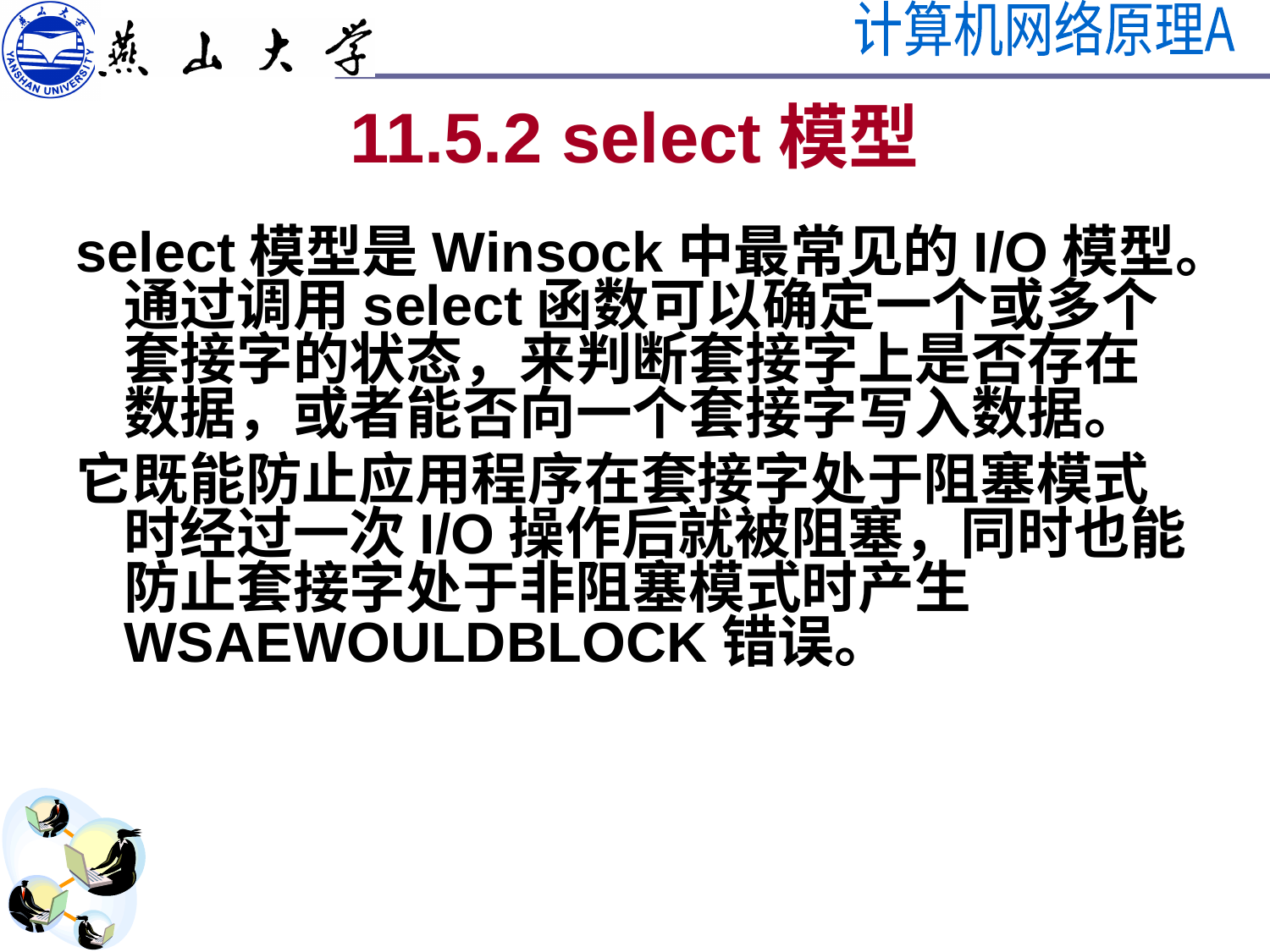

# 11.5.2 select模型
select模型是Winsock中最常见的I/O模型。通过调用select函数可以确定一个或多个套接字的状态，来判断套接字上是否存在数据，或者能否向一个套接字写入数据。
它既能防止应用程序在套接字处于阻塞模式时经过一次I/O操作后就被阻塞，同时也能防止套接字处于非阻塞模式时产生WSAEWOULDBLOCK错误。